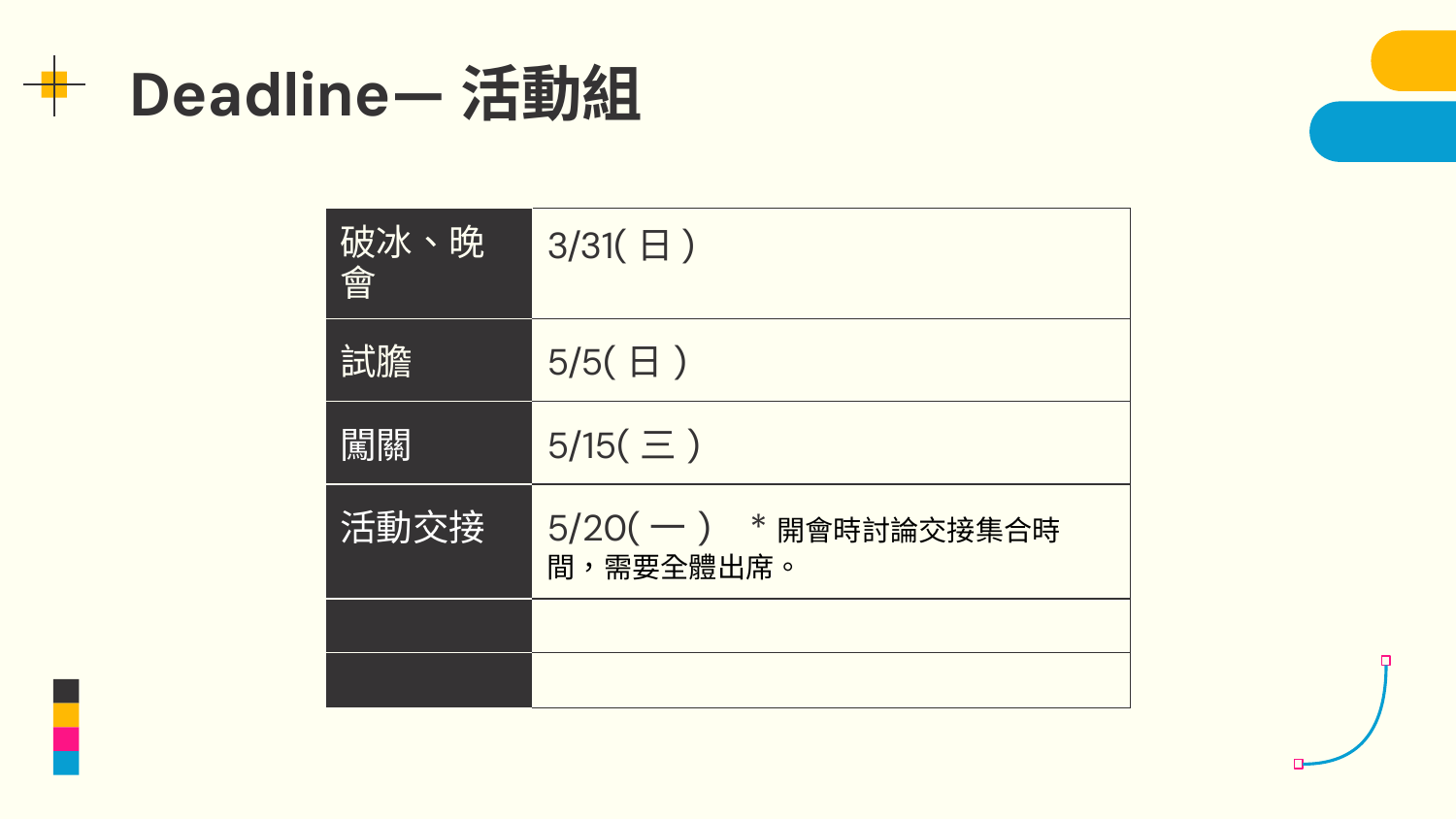

# Deadline—活動組
| 破冰、晚會 | 3/31(日) |
| --- | --- |
| 試膽 | 5/5(日) |
| 闖關 | 5/15(三) |
| 活動交接 | 5/20(一) \*開會時討論交接集合時間，需要全體出席。 |
|  |  |
|  |  |